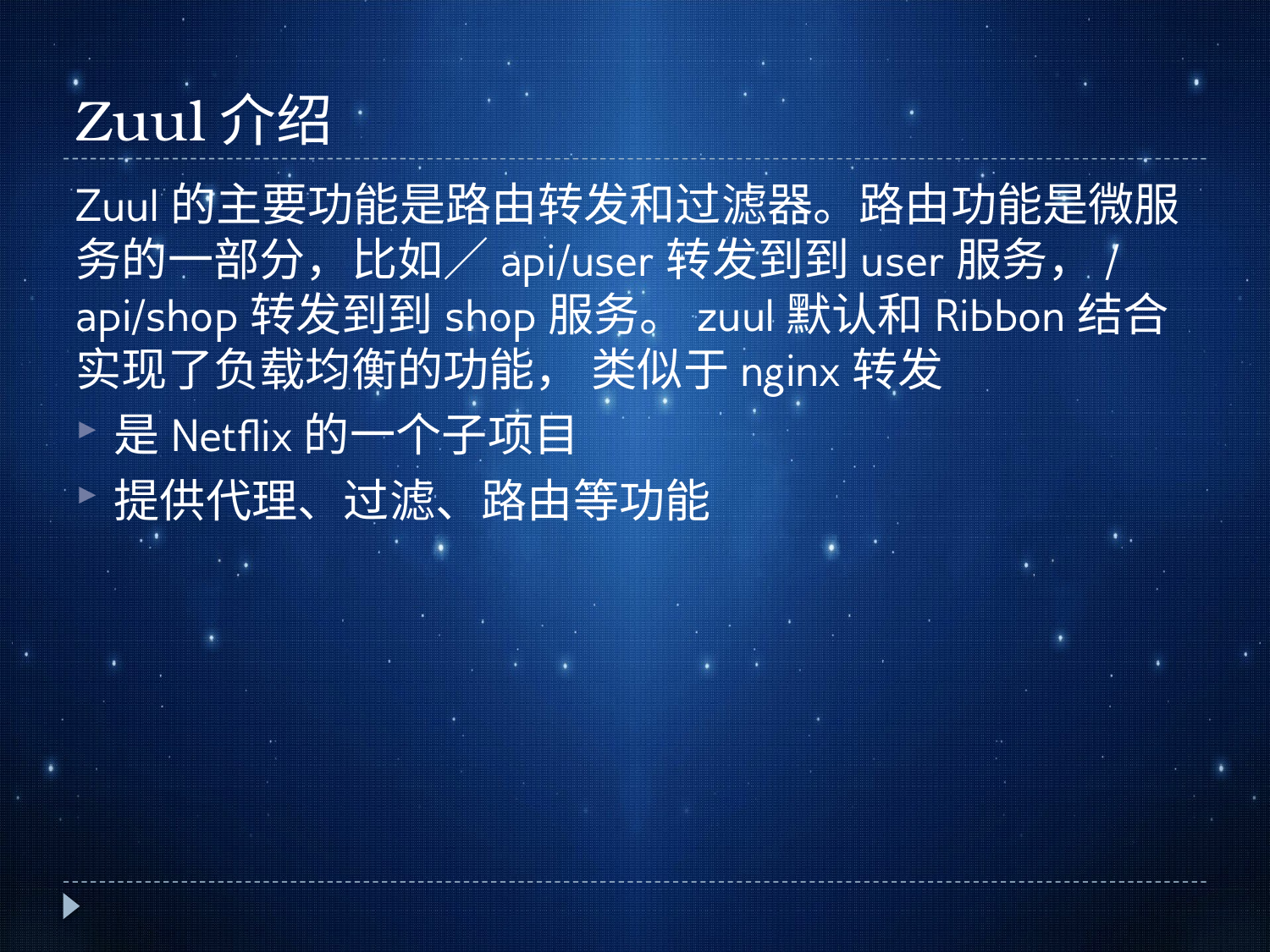

# Zuul介绍
Zuul的主要功能是路由转发和过滤器。路由功能是微服务的一部分，比如／api/user转发到到user服务，/api/shop转发到到shop服务。zuul默认和Ribbon结合实现了负载均衡的功能， 类似于nginx转发
是Netflix的一个子项目
提供代理、过滤、路由等功能